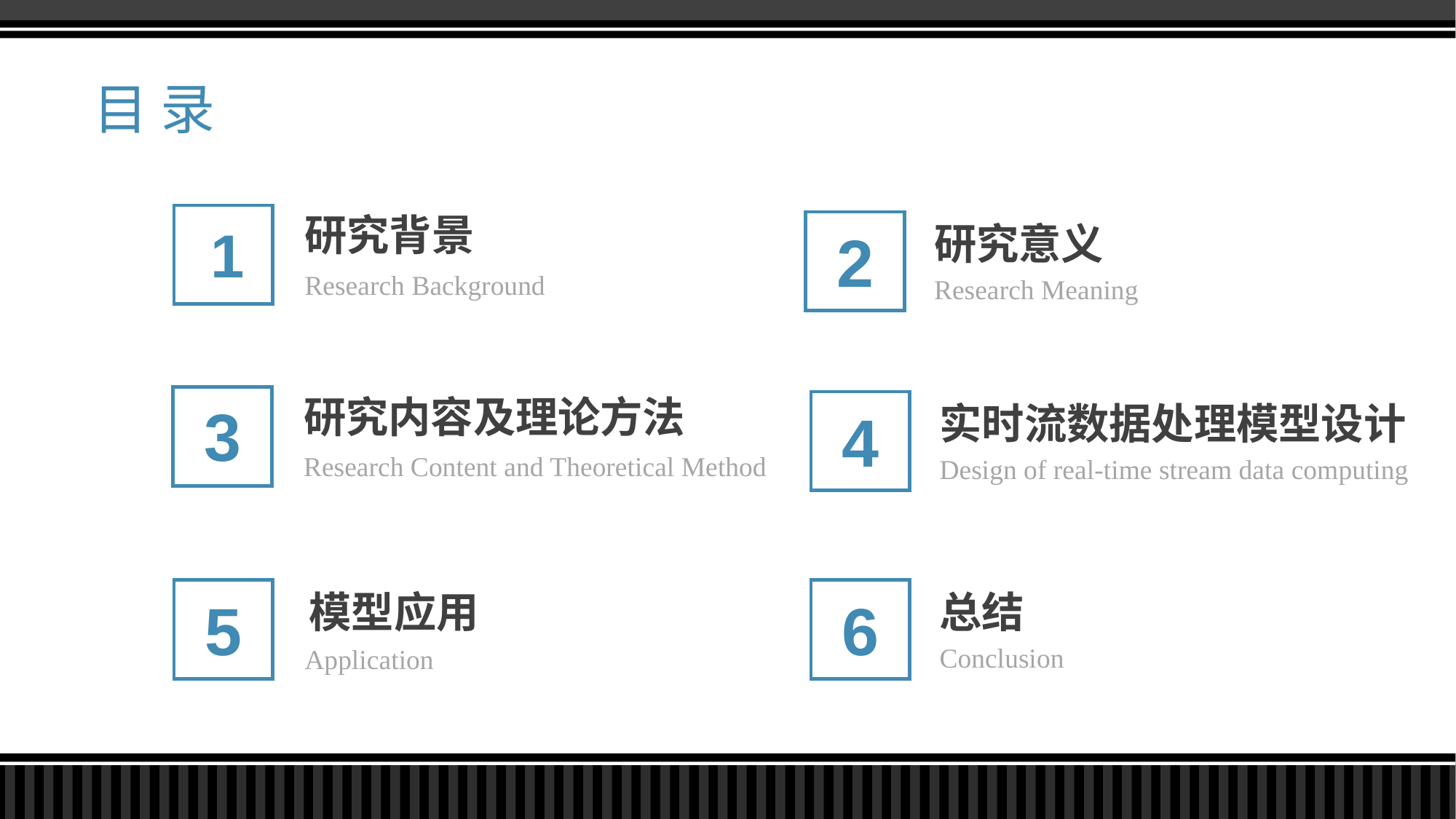

# 目 录
研究背景
Research Background

1
研究意义
Research Meaning

2
研究内容及理论方法
Research Content and Theoretical Method

3
实时流数据处理模型设计
Design of real-time stream data computing

4
模型应用
Application

5
总结
Conclusion

6